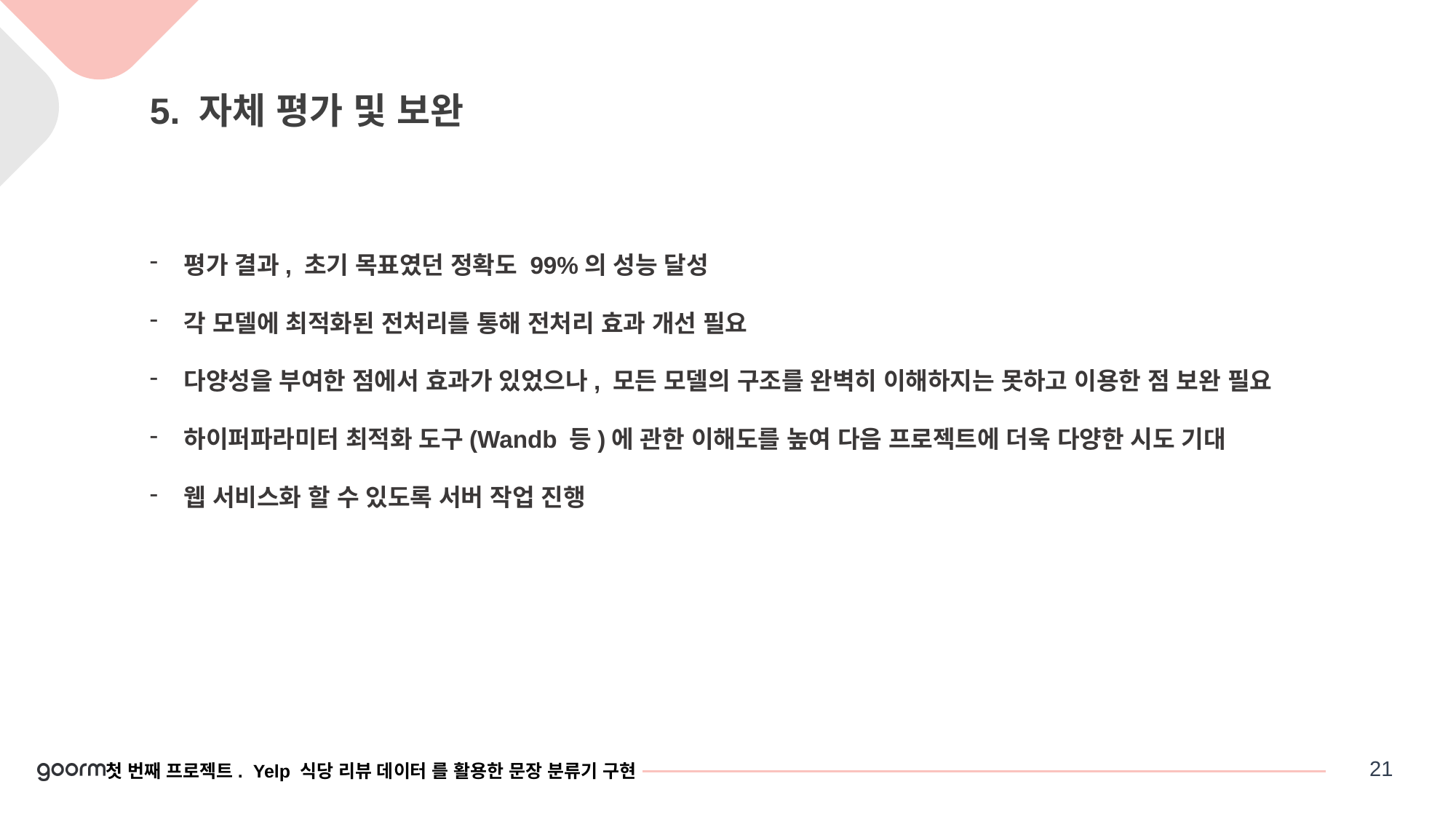

5. 자체 평가 및 보완

평가 결과, 초기 목표였던 정확도 99%의 성능 달성
각 모델에 최적화된 전처리를 통해 전처리 효과 개선 필요
다양성을 부여한 점에서 효과가 있었으나, 모든 모델의 구조를 완벽히 이해하지는 못하고 이용한 점 보완 필요
하이퍼파라미터 최적화 도구(Wandb 등)에 관한 이해도를 높여 다음 프로젝트에 더욱 다양한 시도 기대
웹 서비스화 할 수 있도록 서버 작업 진행

21